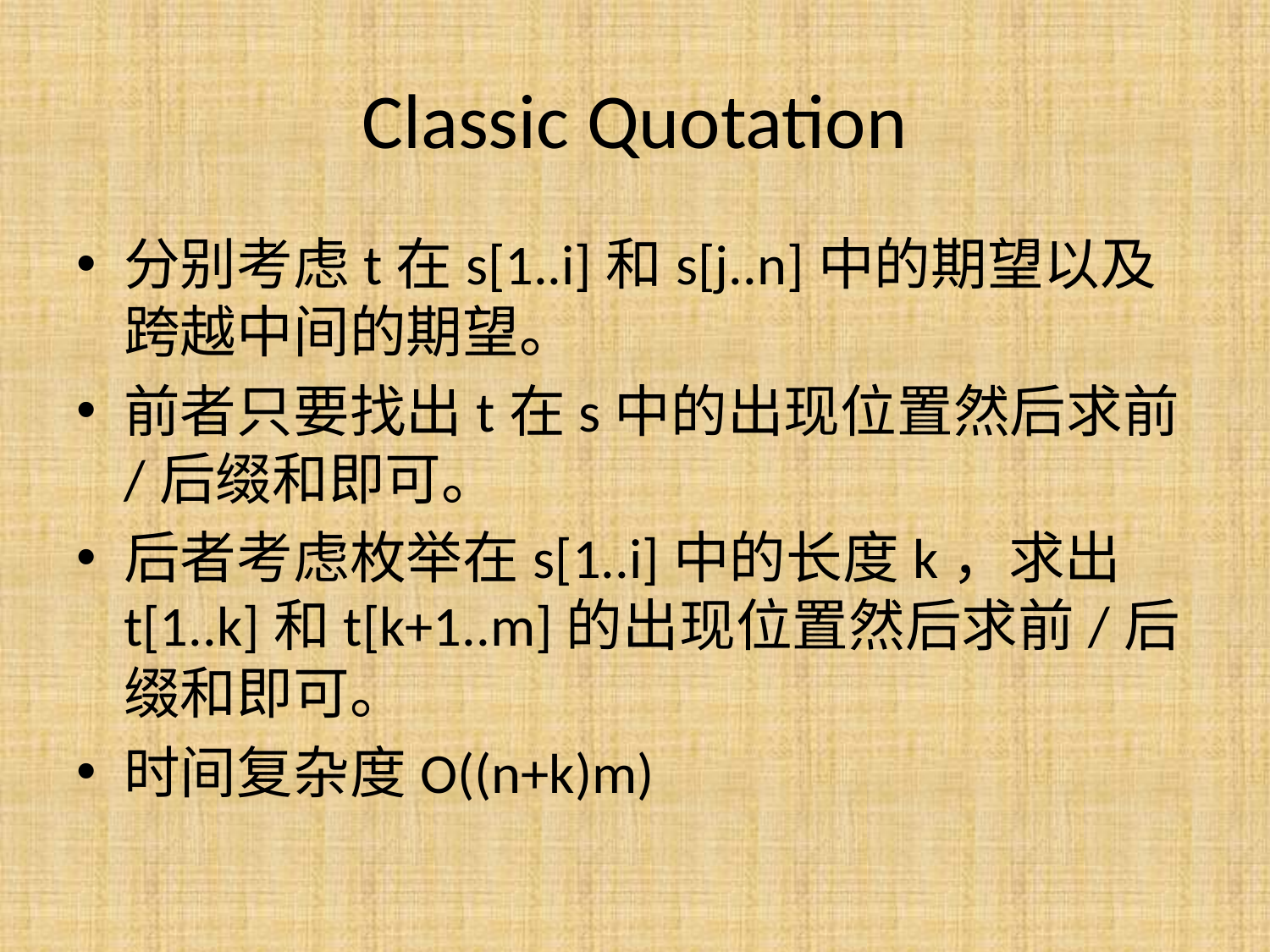

# Classic Quotation
分别考虑t在s[1..i]和s[j..n]中的期望以及跨越中间的期望。
前者只要找出t在s中的出现位置然后求前/后缀和即可。
后者考虑枚举在s[1..i]中的长度k，求出t[1..k]和t[k+1..m]的出现位置然后求前/后缀和即可。
时间复杂度O((n+k)m)